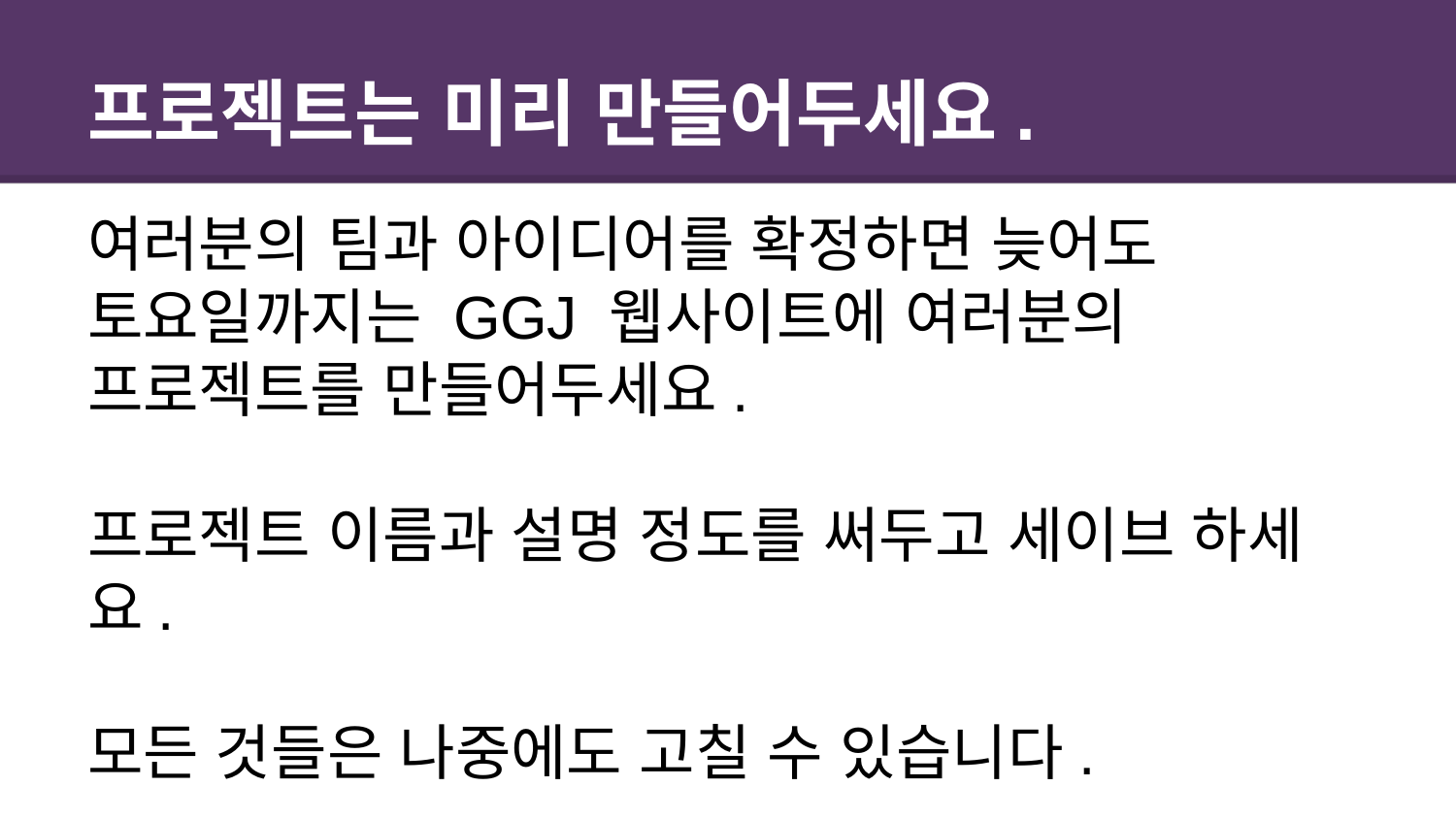

# 프로젝트는 미리 만들어두세요.
여러분의 팀과 아이디어를 확정하면 늦어도 토요일까지는 GGJ 웹사이트에 여러분의 프로젝트를 만들어두세요.

프로젝트 이름과 설명 정도를 써두고 세이브 하세요.

모든 것들은 나중에도 고칠 수 있습니다.